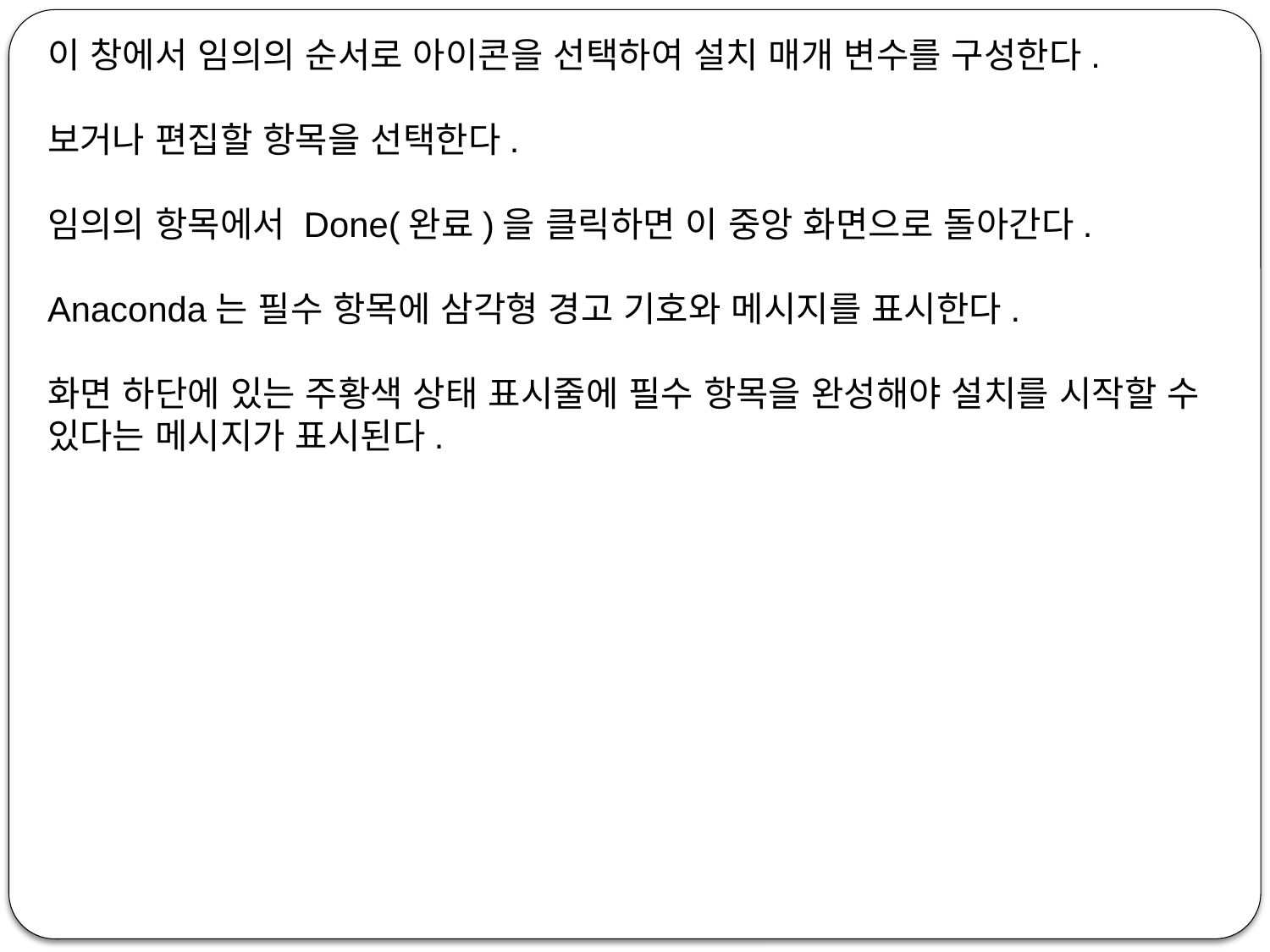

이 창에서 임의의 순서로 아이콘을 선택하여 설치 매개 변수를 구성한다.

보거나 편집할 항목을 선택한다.

임의의 항목에서 Done(완료)을 클릭하면 이 중앙 화면으로 돌아간다.

Anaconda는 필수 항목에 삼각형 경고 기호와 메시지를 표시한다.

화면 하단에 있는 주황색 상태 표시줄에 필수 항목을 완성해야 설치를 시작할 수 있다는 메시지가 표시된다.